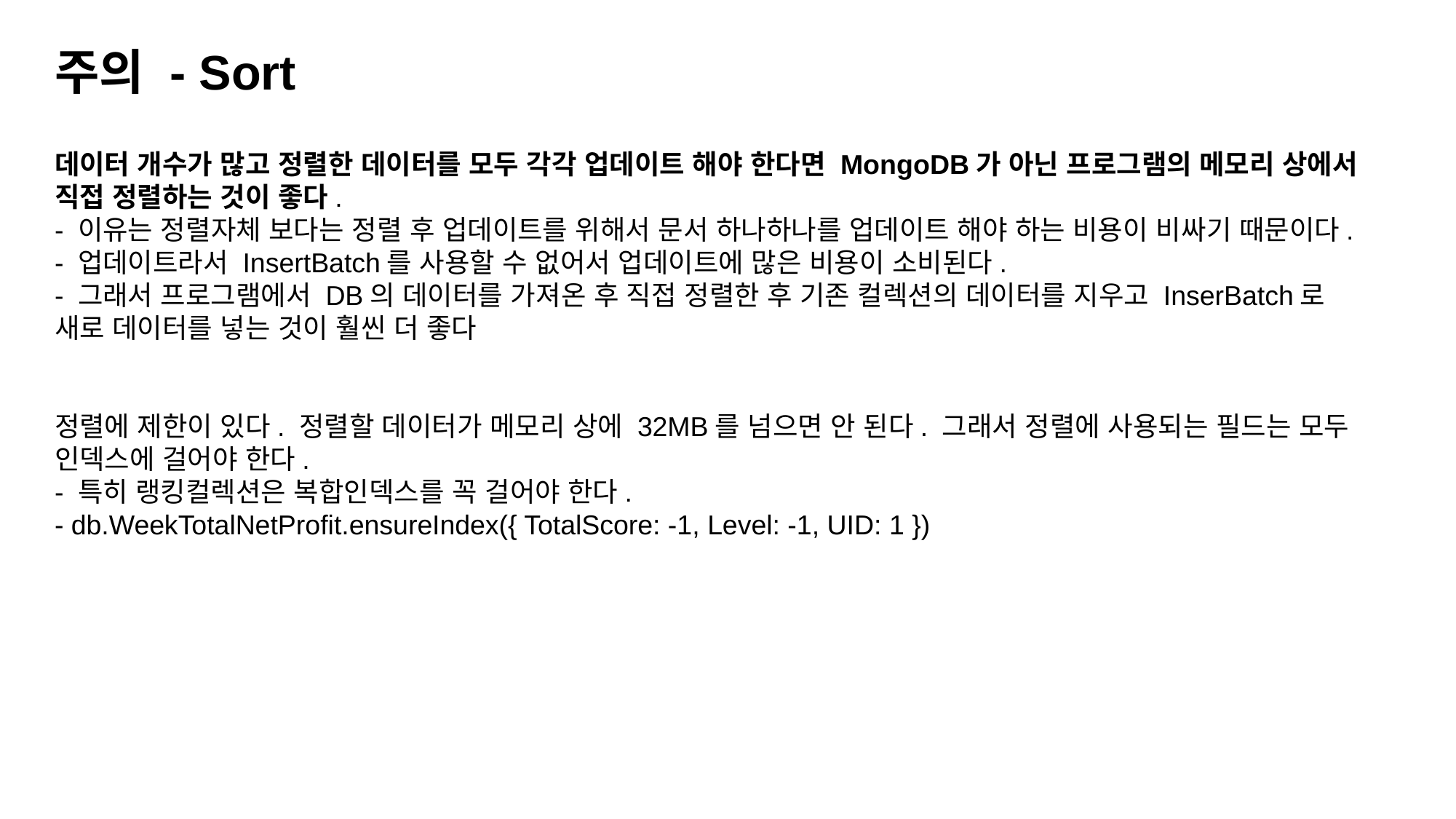

주의 - Sort
데이터 개수가 많고 정렬한 데이터를 모두 각각 업데이트 해야 한다면 MongoDB가 아닌 프로그램의 메모리 상에서 직접 정렬하는 것이 좋다.
- 이유는 정렬자체 보다는 정렬 후 업데이트를 위해서 문서 하나하나를 업데이트 해야 하는 비용이 비싸기 때문이다.
- 업데이트라서 InsertBatch를 사용할 수 없어서 업데이트에 많은 비용이 소비된다.
- 그래서 프로그램에서 DB의 데이터를 가져온 후 직접 정렬한 후 기존 컬렉션의 데이터를 지우고 InserBatch로 새로 데이터를 넣는 것이 훨씬 더 좋다

정렬에 제한이 있다. 정렬할 데이터가 메모리 상에 32MB를 넘으면 안 된다. 그래서 정렬에 사용되는 필드는 모두 인덱스에 걸어야 한다.
- 특히 랭킹컬렉션은 복합인덱스를 꼭 걸어야 한다.
- db.WeekTotalNetProfit.ensureIndex({ TotalScore: -1, Level: -1, UID: 1 })